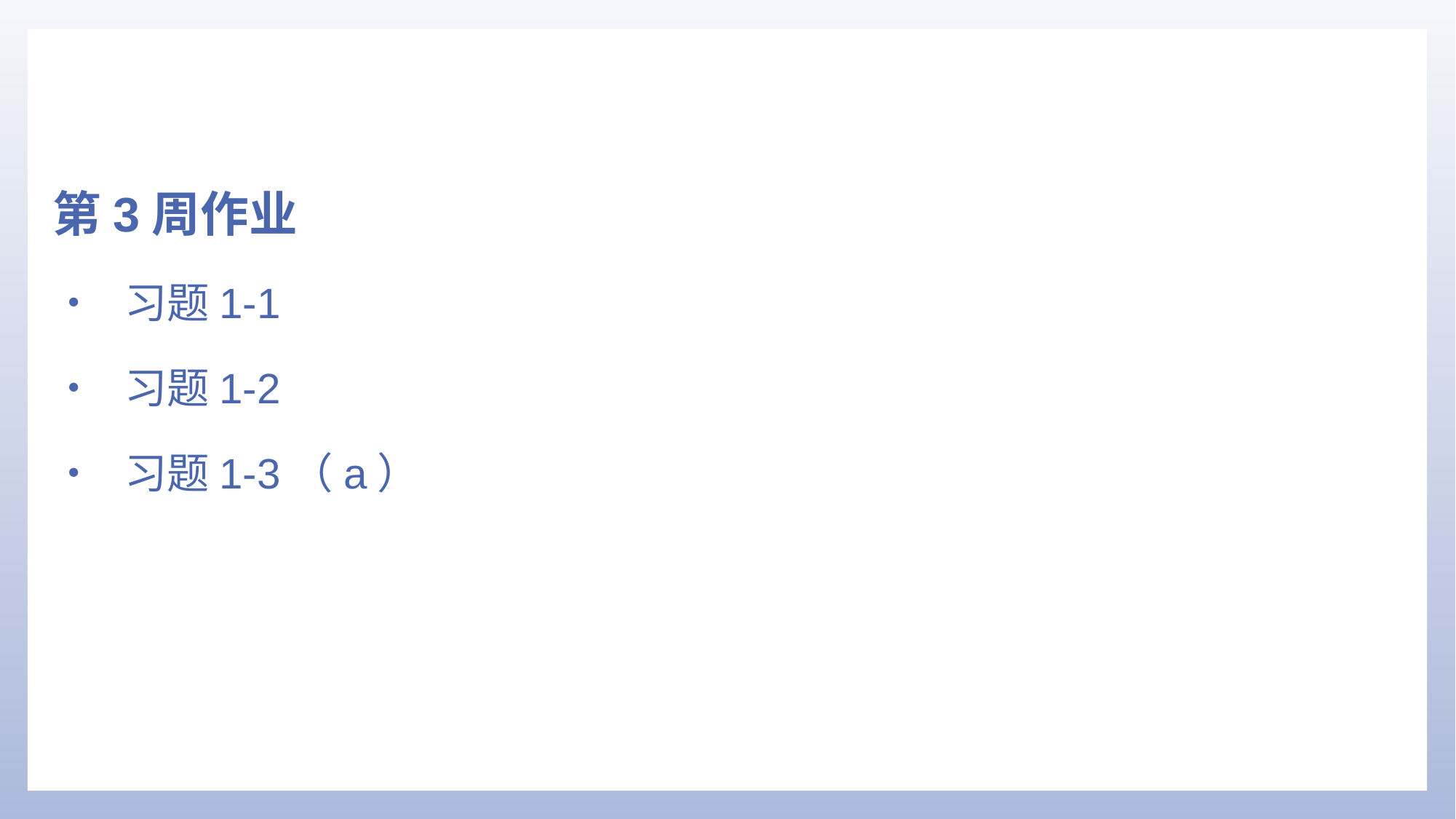

第3周作业
•  习题1-1
•  习题1-2
•  习题1-3（a）